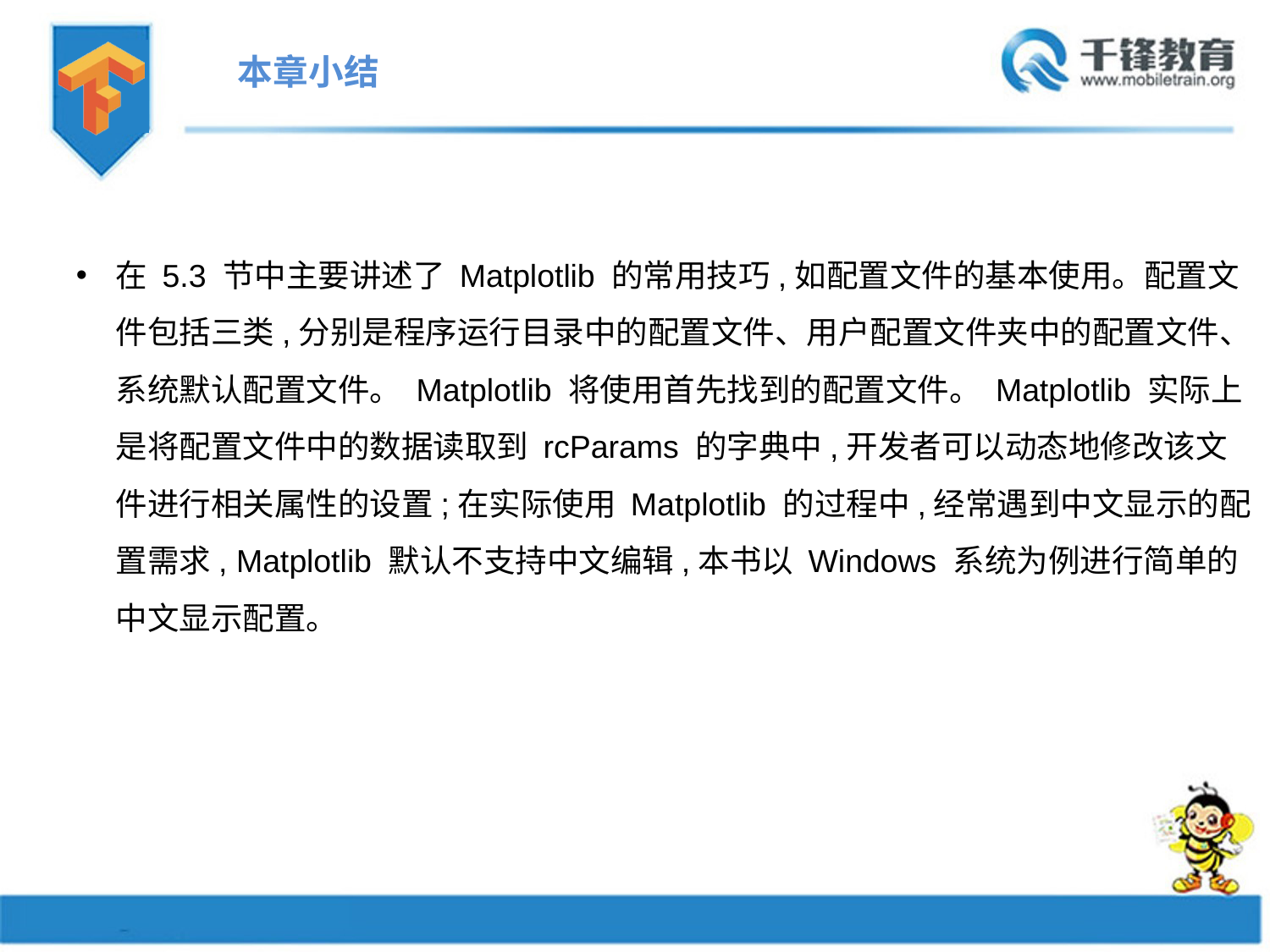

本章小结
在 5.3 节中主要讲述了 Matplotlib 的常用技巧,如配置文件的基本使用。配置文件包括三类,分别是程序运行目录中的配置文件、用户配置文件夹中的配置文件、系统默认配置文件。 Matplotlib 将使用首先找到的配置文件。 Matplotlib 实际上是将配置文件中的数据读取到 rcParams 的字典中,开发者可以动态地修改该文件进行相关属性的设置;在实际使用 Matplotlib 的过程中,经常遇到中文显示的配置需求, Matplotlib 默认不支持中文编辑,本书以 Windows 系统为例进行简单的中文显示配置。